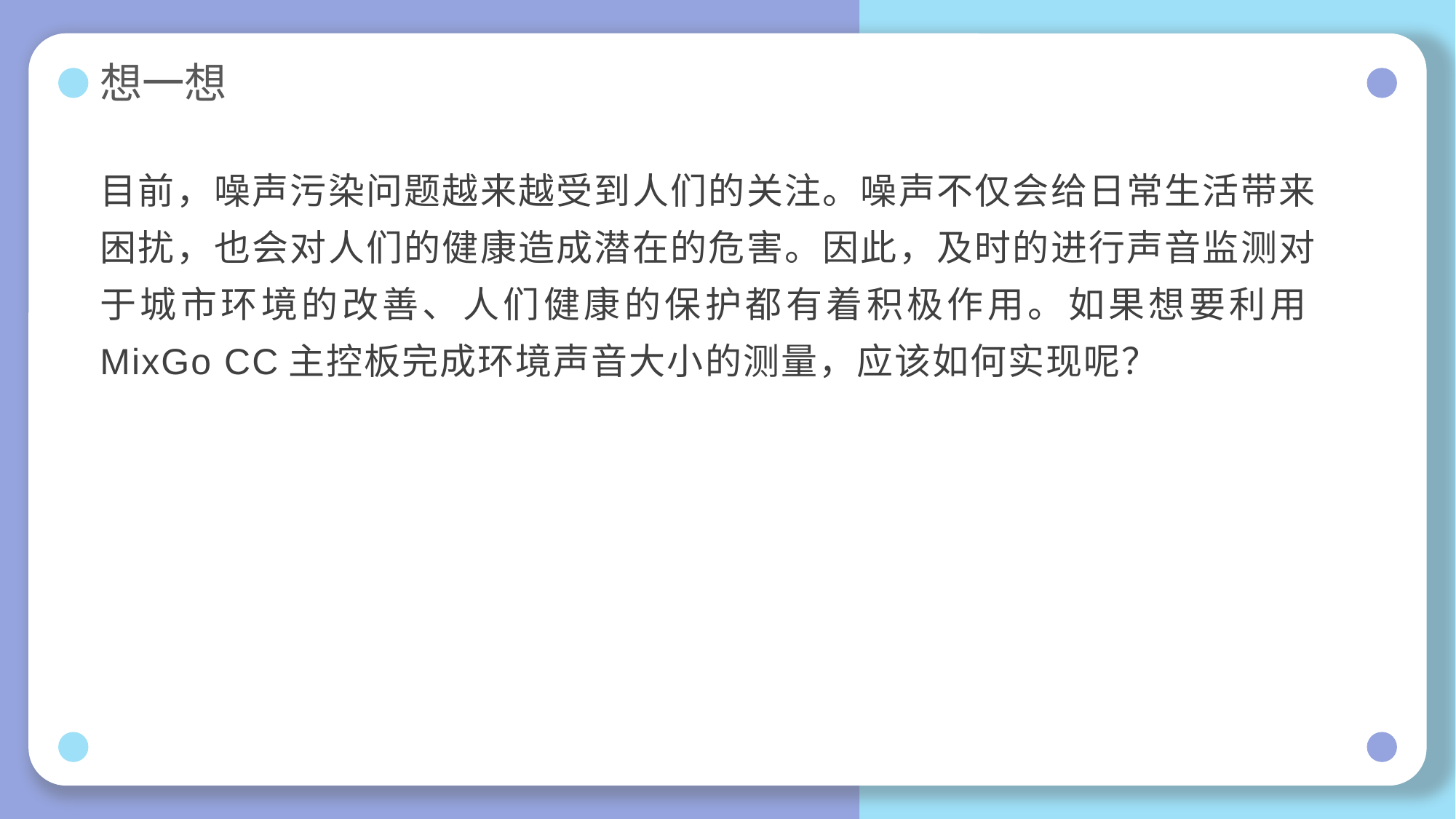

# 想一想
目前，噪声污染问题越来越受到人们的关注。噪声不仅会给日常生活带来困扰，也会对人们的健康造成潜在的危害。因此，及时的进行声音监测对于城市环境的改善、人们健康的保护都有着积极作用。如果想要利用MixGo CC主控板完成环境声音大小的测量，应该如何实现呢？